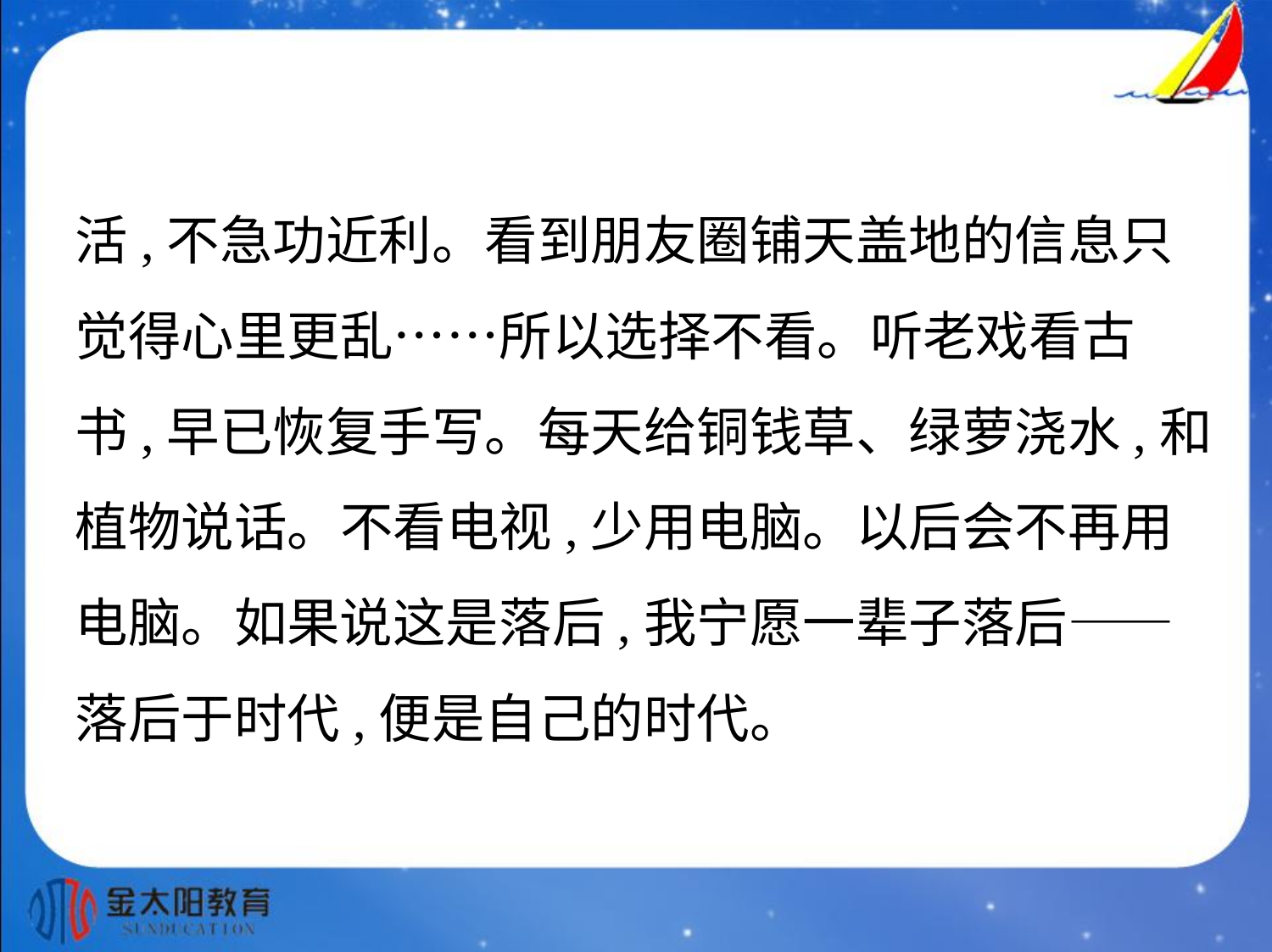

活,不急功近利。看到朋友圈铺天盖地的信息只
觉得心里更乱……所以选择不看。听老戏看古
书,早已恢复手写。每天给铜钱草、绿萝浇水,和
植物说话。不看电视,少用电脑。以后会不再用
电脑。如果说这是落后,我宁愿一辈子落后——
落后于时代,便是自己的时代。